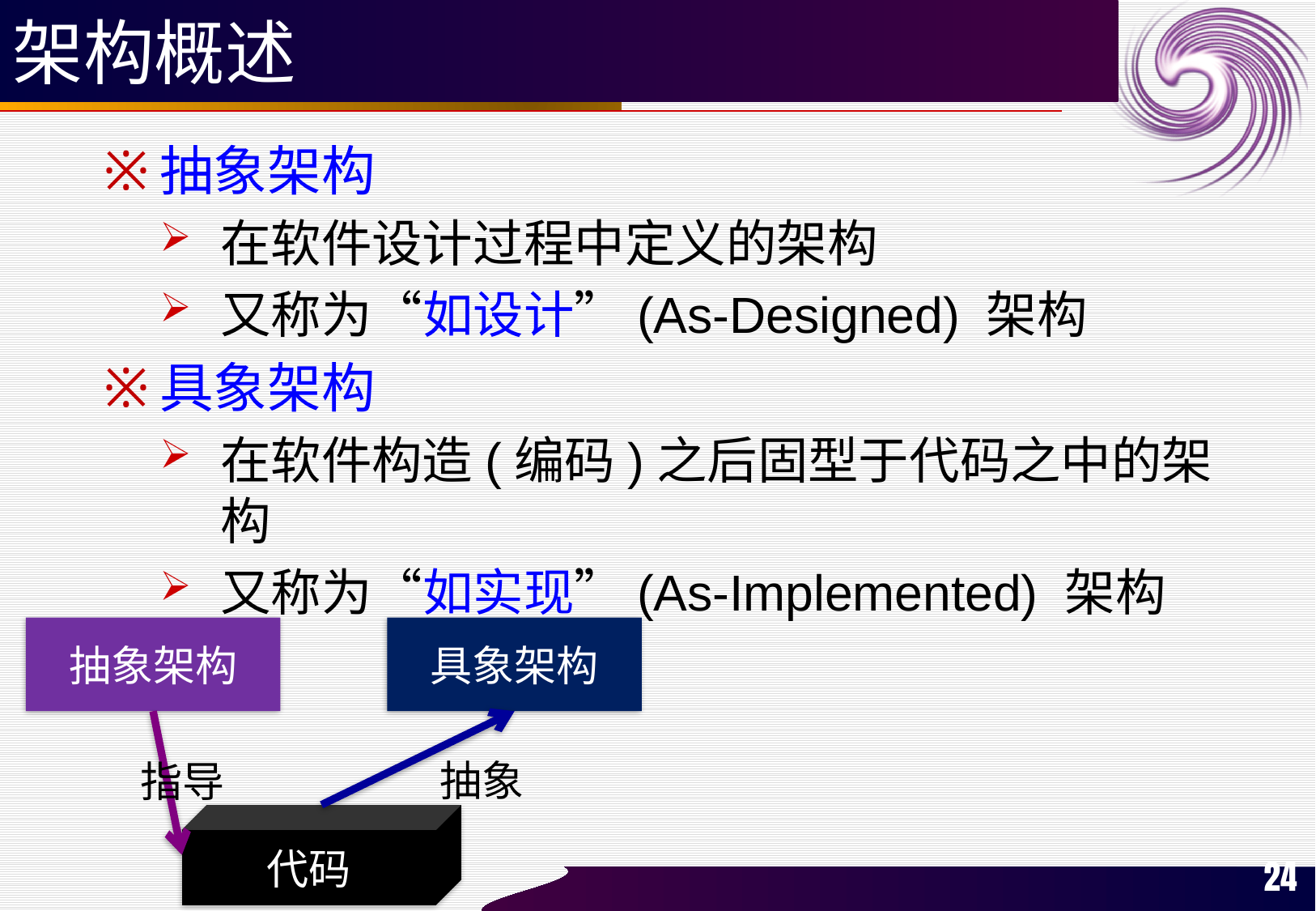

# 架构概述
抽象架构
在软件设计过程中定义的架构
又称为“如设计”(As-Designed) 架构
具象架构
在软件构造(编码)之后固型于代码之中的架构
又称为“如实现”(As-Implemented) 架构
抽象架构
具象架构
抽象
指导
代码
24